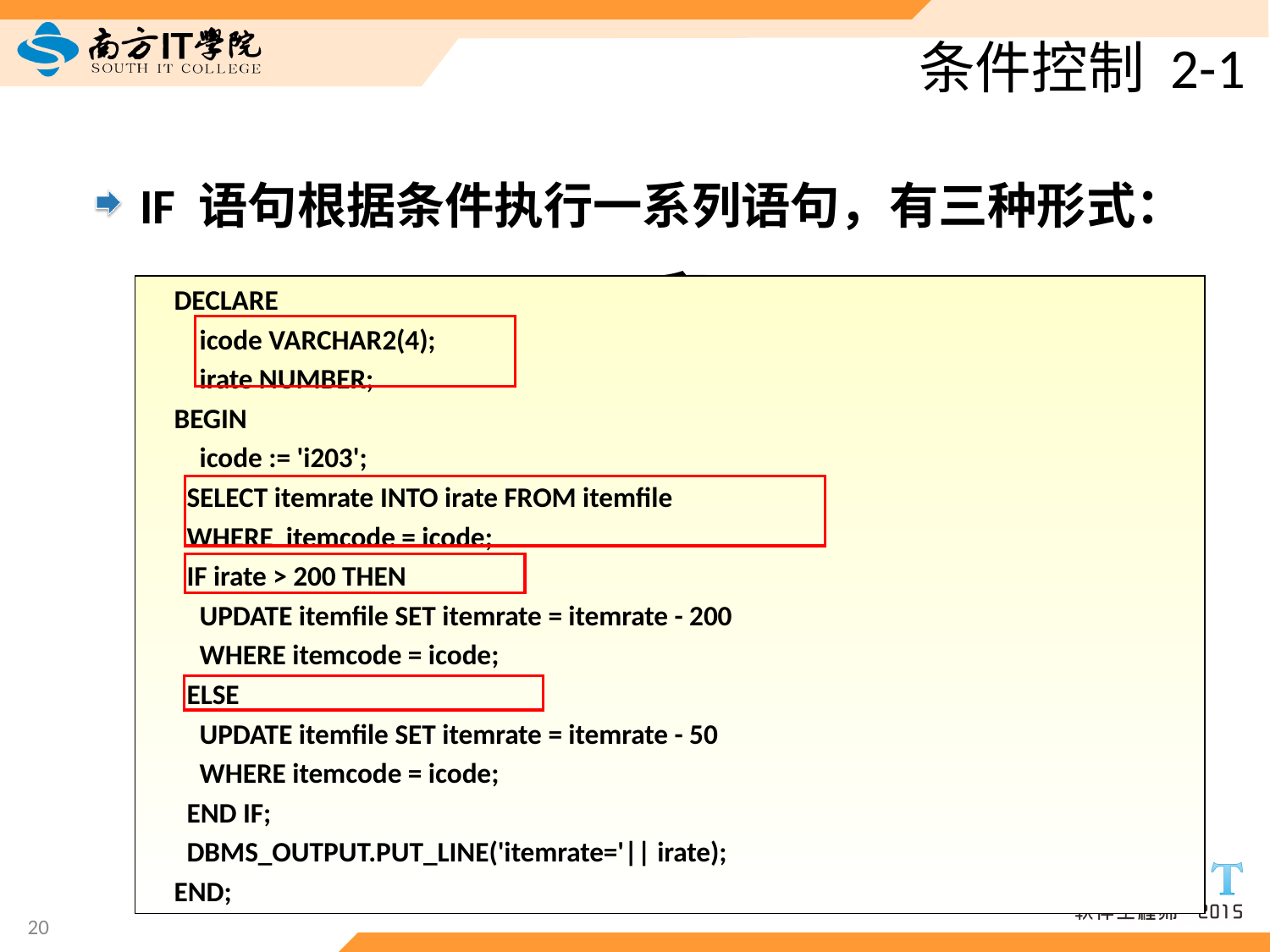

# 条件控制 2-1
IF 语句根据条件执行一系列语句，有三种形式：IF-THEN、IF-THEN-ELSE 和 IF-THEN-ELSIF
DECLARE
    icode VARCHAR2(4);
    irate NUMBER;
BEGIN
    icode := 'i203';
  SELECT itemrate INTO irate FROM itemfile
  WHERE  itemcode = icode;
  IF irate > 200 THEN
    UPDATE itemfile SET itemrate = itemrate - 200
    WHERE itemcode = icode;
  ELSE
    UPDATE itemfile SET itemrate = itemrate - 50
    WHERE itemcode = icode;
  END IF;
  DBMS_OUTPUT.PUT_LINE('itemrate='|| irate);
END;

20